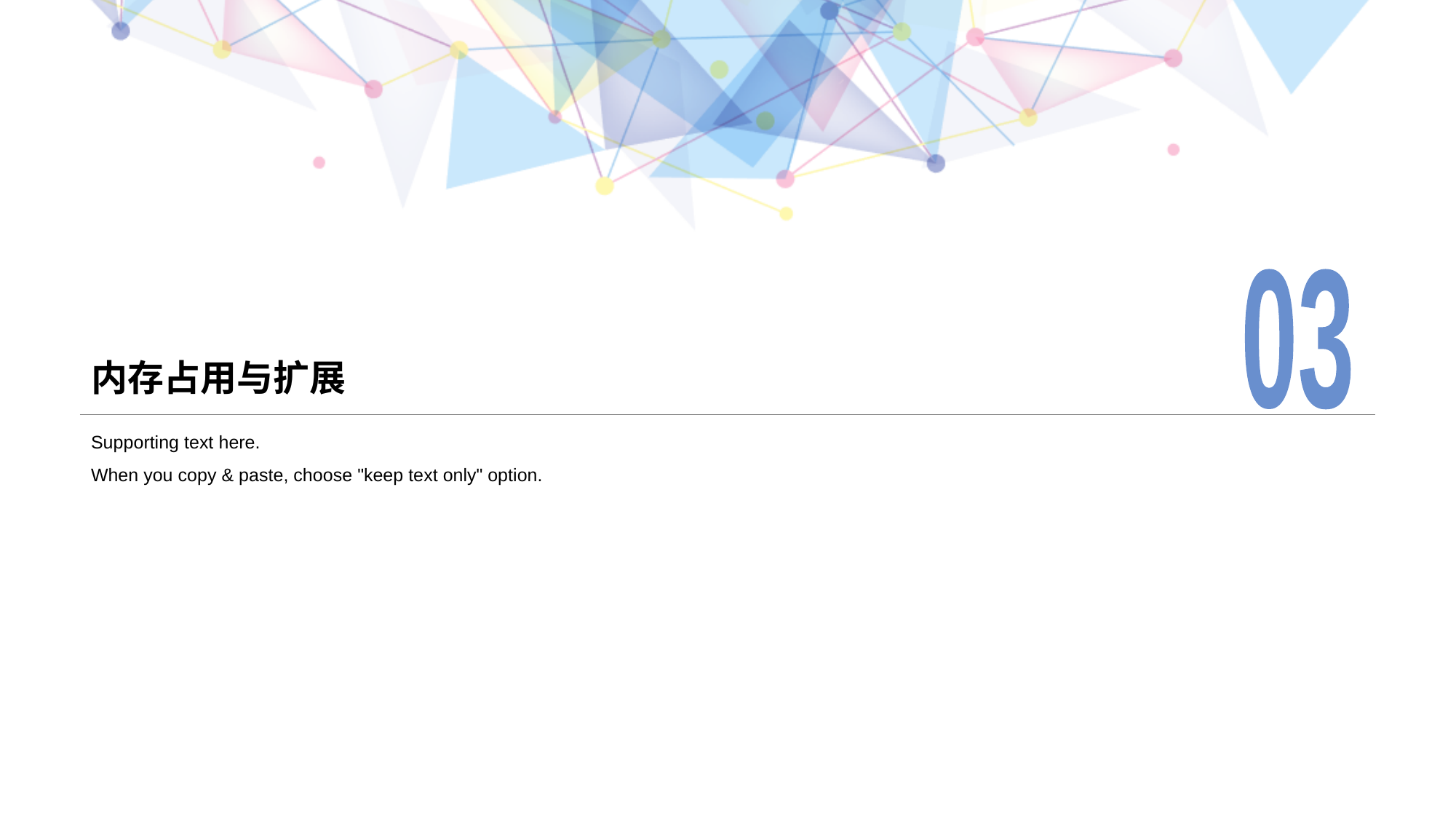

03
# 内存占用与扩展
Supporting text here.
When you copy & paste, choose "keep text only" option.